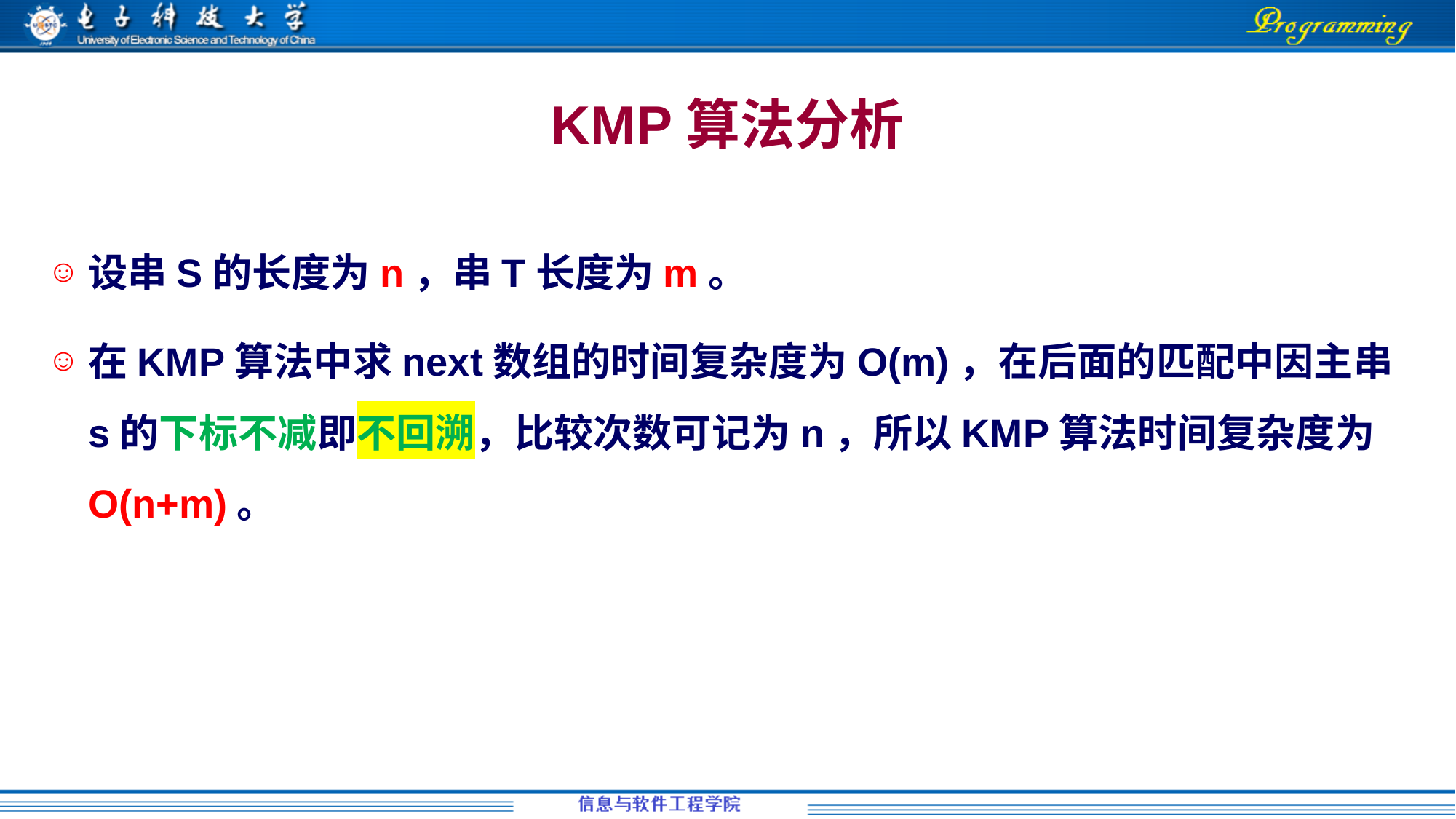

# KMP算法分析
设串S的长度为n，串T长度为m。
在KMP算法中求next数组的时间复杂度为O(m)，在后面的匹配中因主串s的下标不减即不回溯，比较次数可记为n，所以KMP算法时间复杂度为O(n+m)。